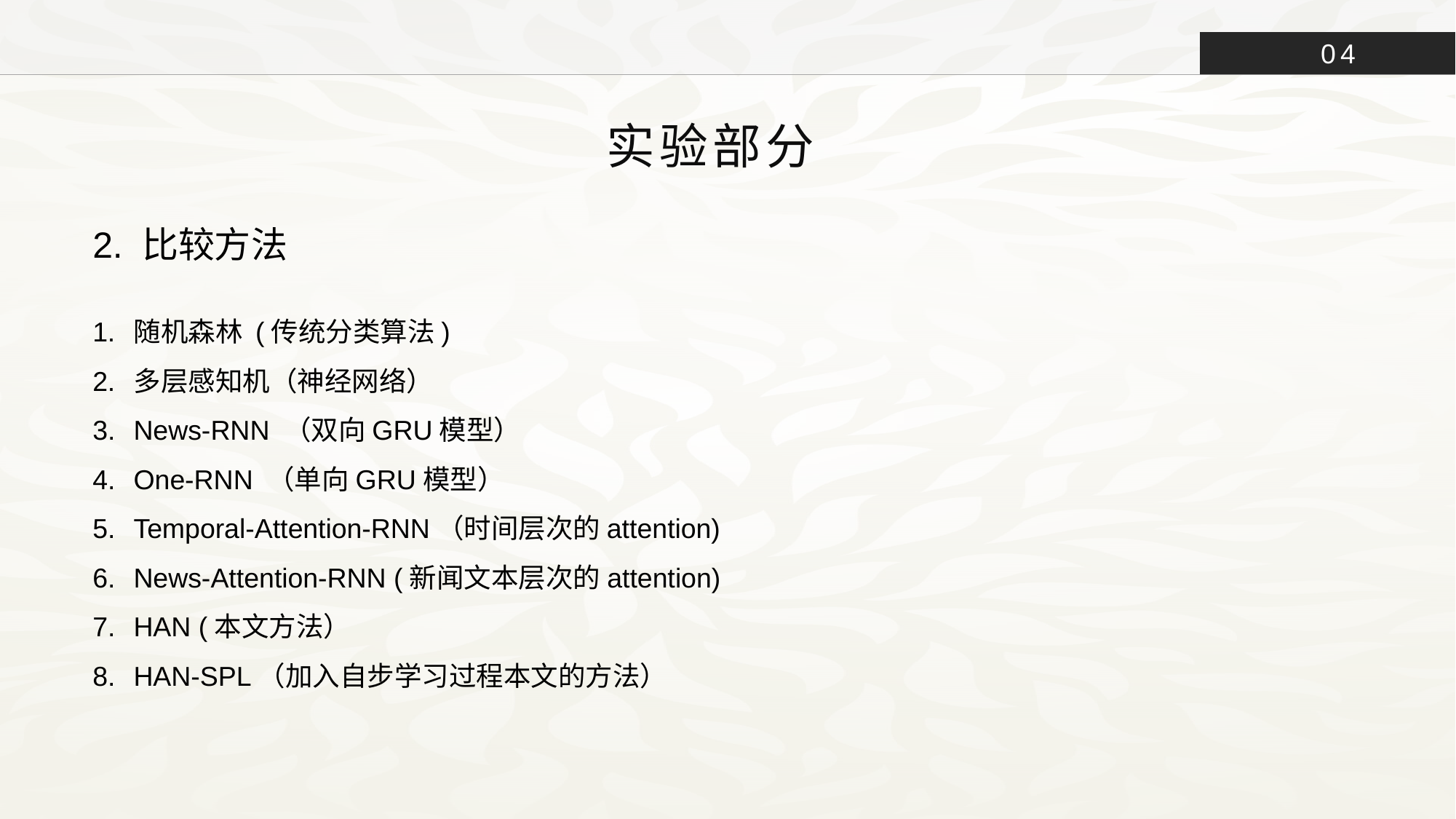

04
 实验部分
2. 比较方法

随机森林 (传统分类算法)
多层感知机（神经网络）
News-RNN （双向GRU模型）
One-RNN （单向GRU模型）
Temporal-Attention-RNN（时间层次的attention)
News-Attention-RNN (新闻文本层次的attention)
HAN (本文方法）
HAN-SPL（加入自步学习过程本文的方法）